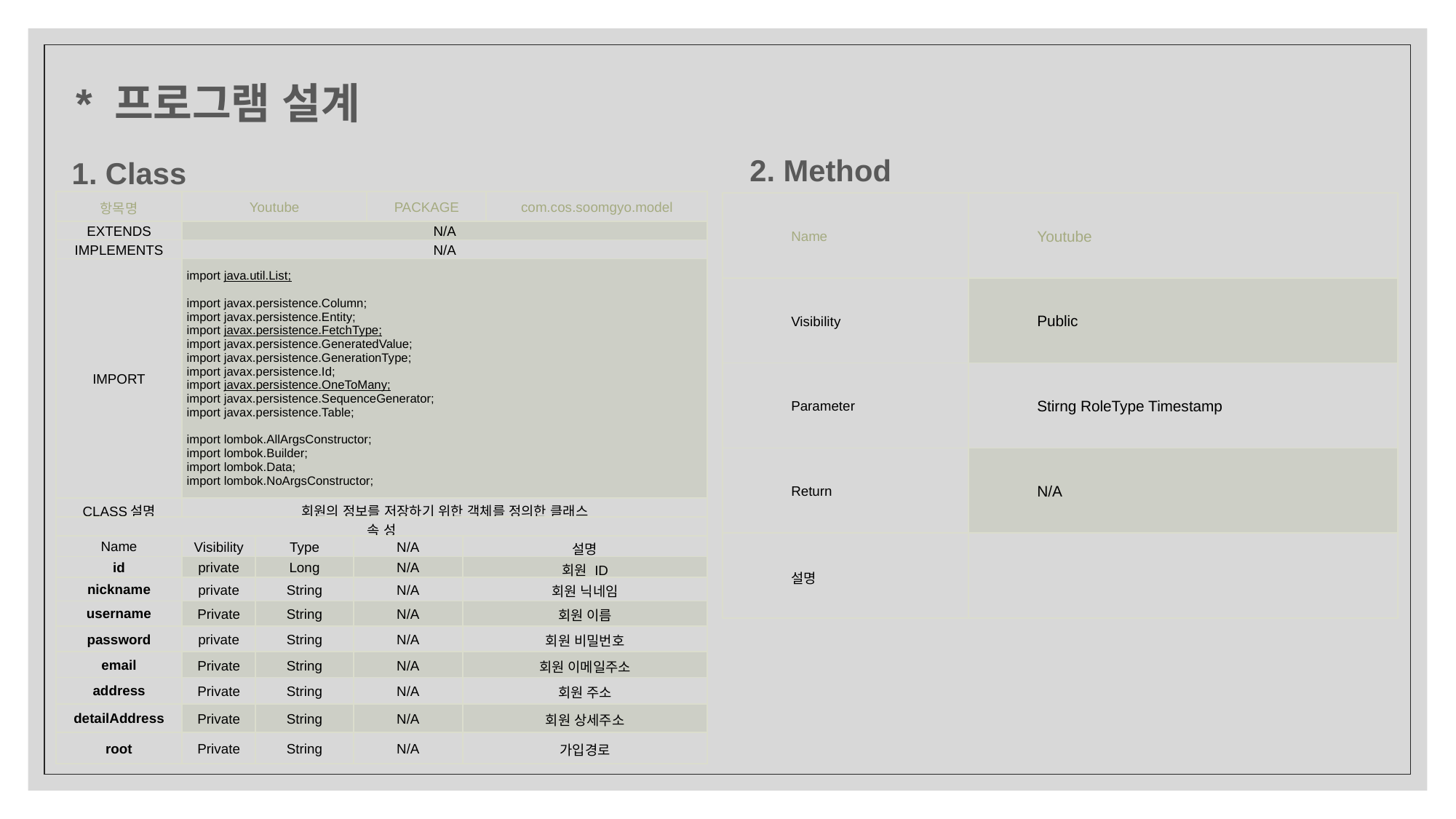

# * 프로그램 설계
 2. Method
 1. Class
| 항목명 | Youtube |  |  | PACKAGE |  | com.cos.soomgyo.model |
| --- | --- | --- | --- | --- | --- | --- |
| EXTENDS | N/A |  |  |  |  |  |
| IMPLEMENTS | N/A |  |  |  |  |  |
| IMPORT | import java.util.List; import javax.persistence.Column; import javax.persistence.Entity; import javax.persistence.FetchType; import javax.persistence.GeneratedValue; import javax.persistence.GenerationType; import javax.persistence.Id; import javax.persistence.OneToMany; import javax.persistence.SequenceGenerator; import javax.persistence.Table; import lombok.AllArgsConstructor; import lombok.Builder; import lombok.Data; import lombok.NoArgsConstructor; |  |  |  |  |  |
| CLASS설명 | 회원의 정보를 저장하기 위한 객체를 정의한 클래스 |  |  |  |  |  |
| 속 성 |  |  |  |  |  |  |
| Name | Visibility | Type | N/A |  | 설명 |  |
| id | private | Long | N/A |  | 회원 ID |  |
| nickname | private | String | N/A |  | 회원 닉네임 |  |
| username | Private | String | N/A |  | 회원 이름 |  |
| password | private | String | N/A |  | 회원 비밀번호 |  |
| email | Private | String | N/A |  | 회원 이메일주소 |  |
| address | Private | String | N/A |  | 회원 주소 |  |
| detailAddress | Private | String | N/A |  | 회원 상세주소 |  |
| root | Private | String | N/A |  | 가입경로 |  |
| Name | Youtube |
| --- | --- |
| Visibility | Public |
| Parameter | Stirng RoleType Timestamp |
| Return | N/A |
| 설명 |  |